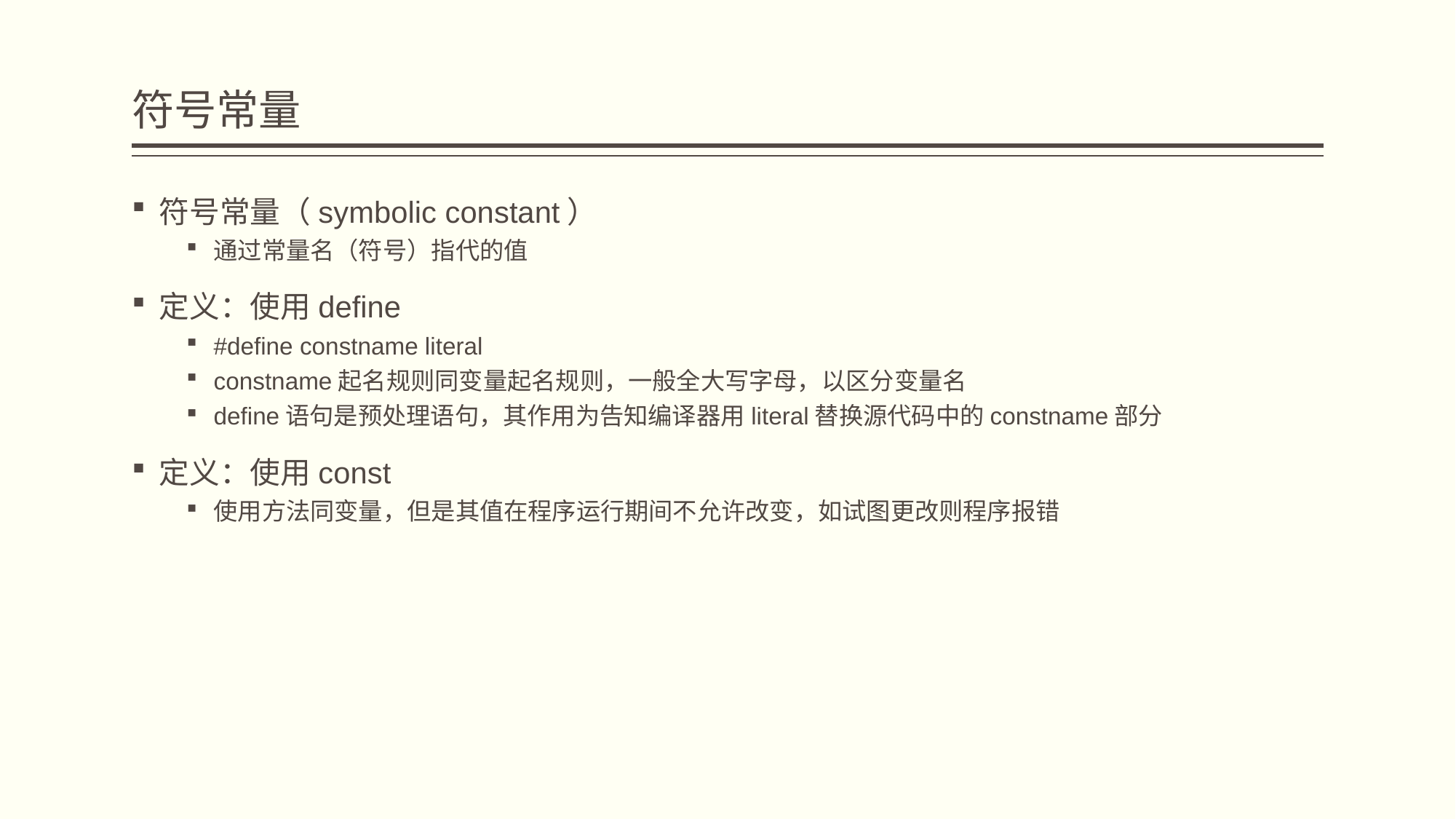

# 符号常量
符号常量（symbolic constant）
通过常量名（符号）指代的值
定义：使用define
#define constname literal
constname起名规则同变量起名规则，一般全大写字母，以区分变量名
define语句是预处理语句，其作用为告知编译器用literal替换源代码中的constname部分
定义：使用const
使用方法同变量，但是其值在程序运行期间不允许改变，如试图更改则程序报错